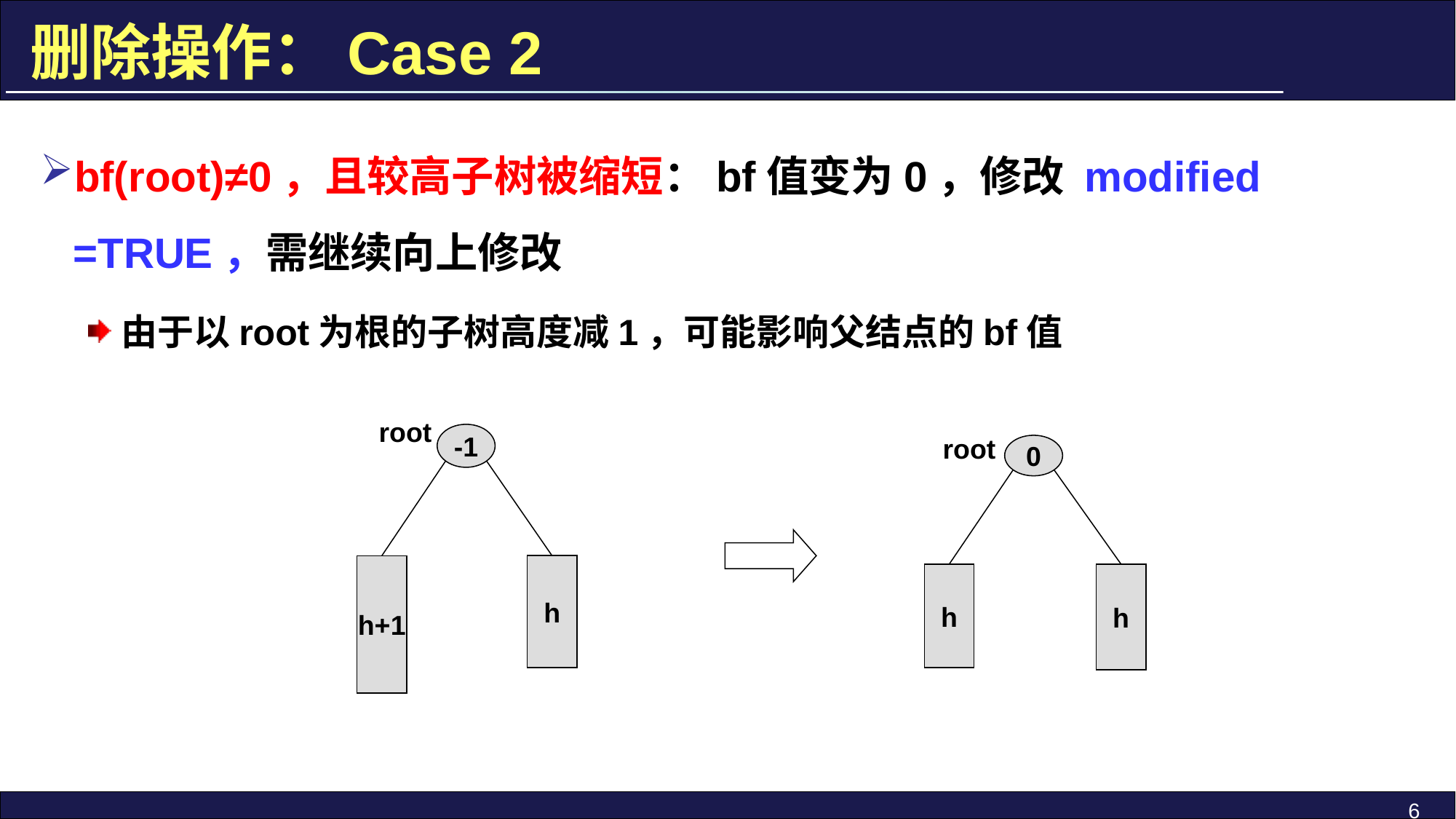

# 删除操作：Case 2
bf(root)≠0，且较高子树被缩短：bf值变为0，修改 modified =TRUE，需继续向上修改
由于以root为根的子树高度减1，可能影响父结点的bf值
root
-1
root
0

h+1
h
h
h
6